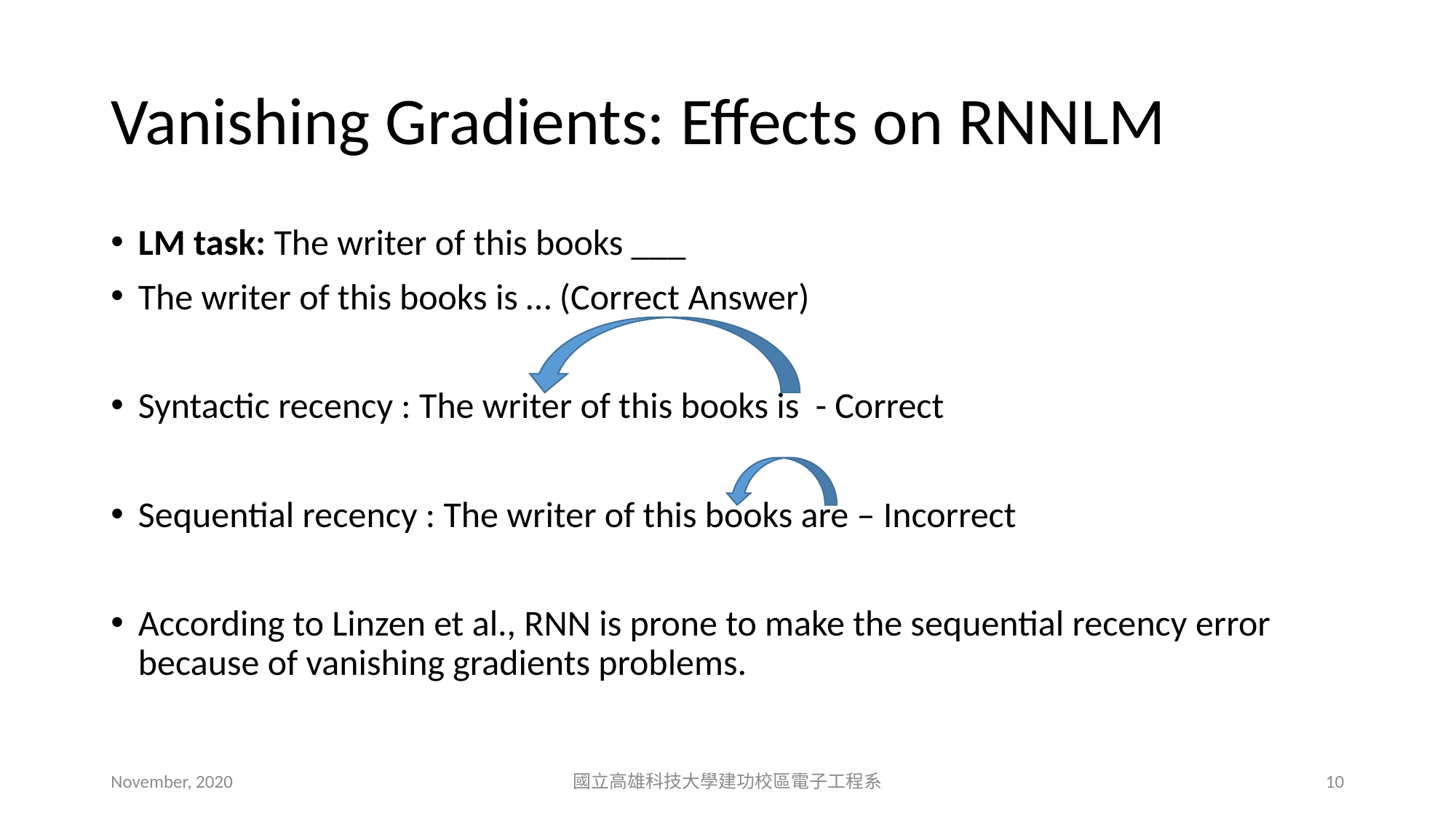

# Vanishing Gradients: Effects on RNNLM

LM task: The writer of this books ___
The writer of this books is … (Correct Answer)

Syntactic recency : The writer of this books is  - Correct

Sequential recency : The writer of this books are – Incorrect

According to Linzen et al., RNN is prone to make the sequential recency error because of vanishing gradients problems.

November, 2020
國立高雄科技大學建功校區電子工程系
10